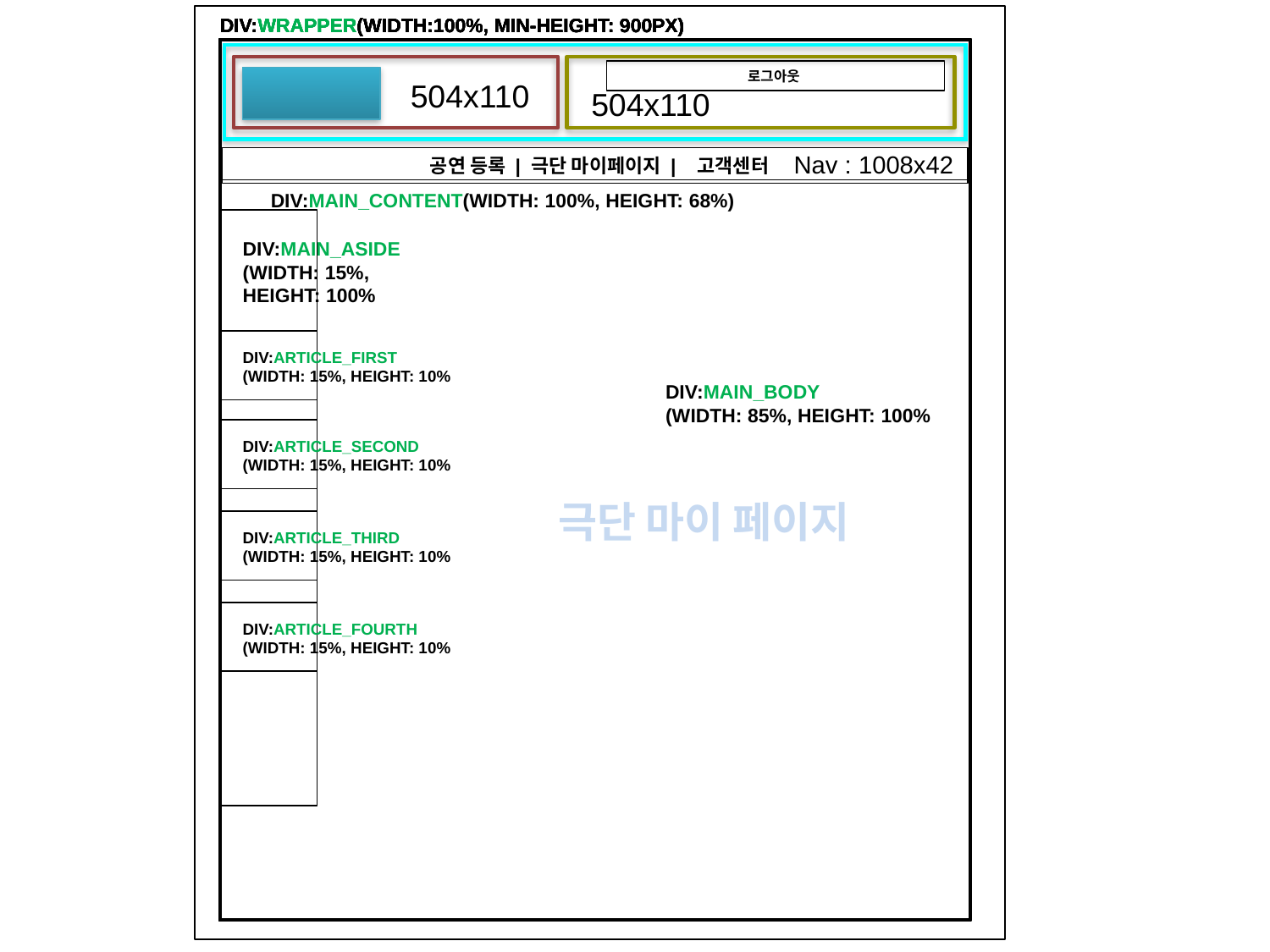

DIV:WRAPPER(WIDTH:100%, MIN-HEIGHT: 900PX)
DIV:WRAPPER(WIDTH:100%, MIN-HEIGHT: 900PX)
DIV:WRAPPER(WIDTH:100%, MIN-HEIGHT: 900PX)
DIV:WRAPPER(WIDTH:100%, MIN-HEIGHT: 900PX)
DIV:WRAPPER(WIDTH:100%, MIN-HEIGHT: 900PX)

로그아웃

504x110
504x110
Nav : 1008x42
 공연 등록 | 극단 마이페이지 |   고객센터
DIV:MAIN_CONTENT(WIDTH: 100%, HEIGHT: 68%)

DIV:MAIN_ASIDE
(WIDTH: 15%, HEIGHT: 100%

DIV:ARTICLE_FIRST
(WIDTH: 15%, HEIGHT: 10%
DIV:MAIN_BODY
(WIDTH: 85%, HEIGHT: 100%

DIV:ARTICLE_SECOND
(WIDTH: 15%, HEIGHT: 10%
극단 마이 페이지

DIV:ARTICLE_THIRD
(WIDTH: 15%, HEIGHT: 10%

DIV:ARTICLE_FOURTH
(WIDTH: 15%, HEIGHT: 10%